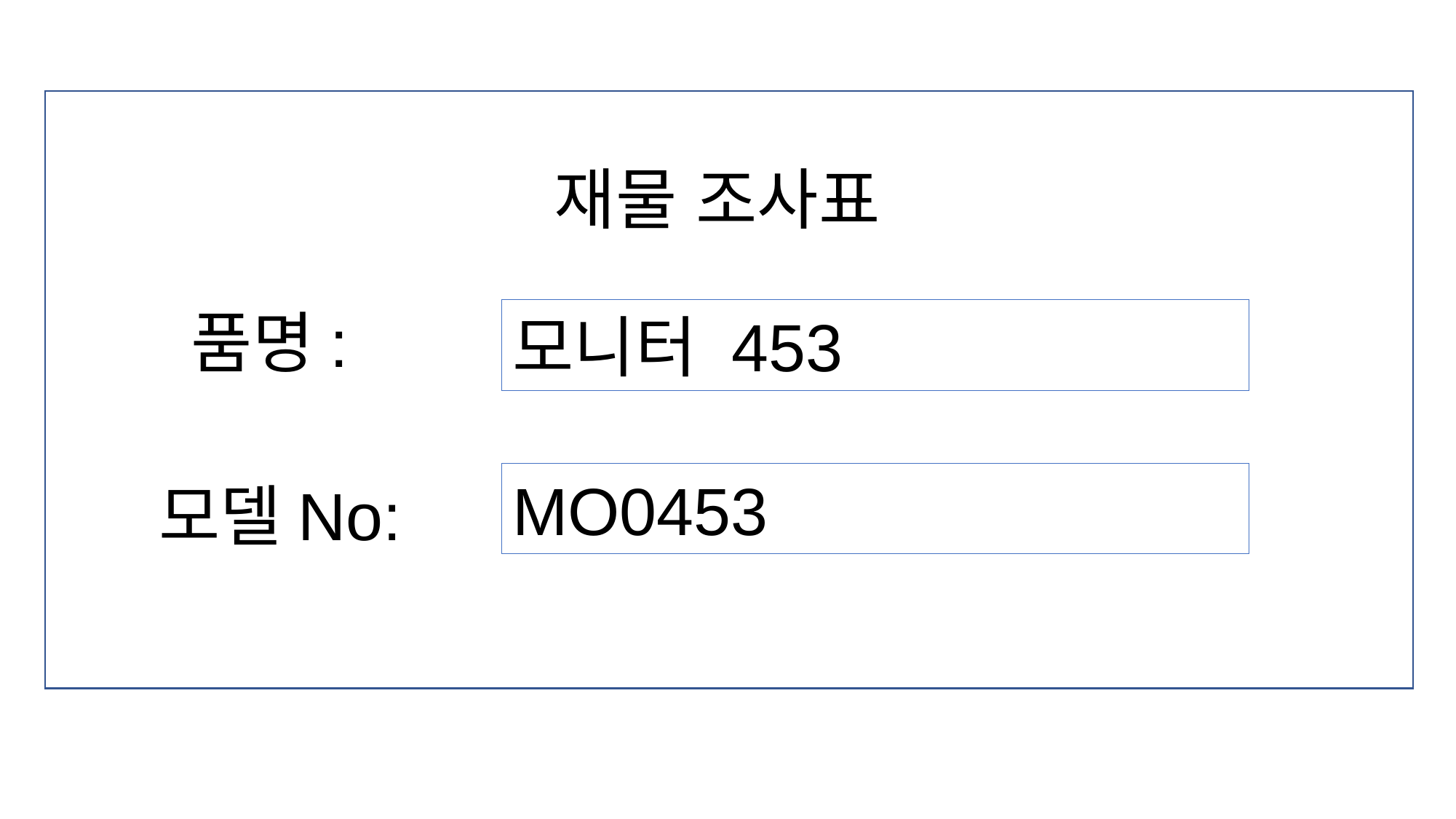

재물 조사표
품명:
모니터 453
MO0453
모델No: